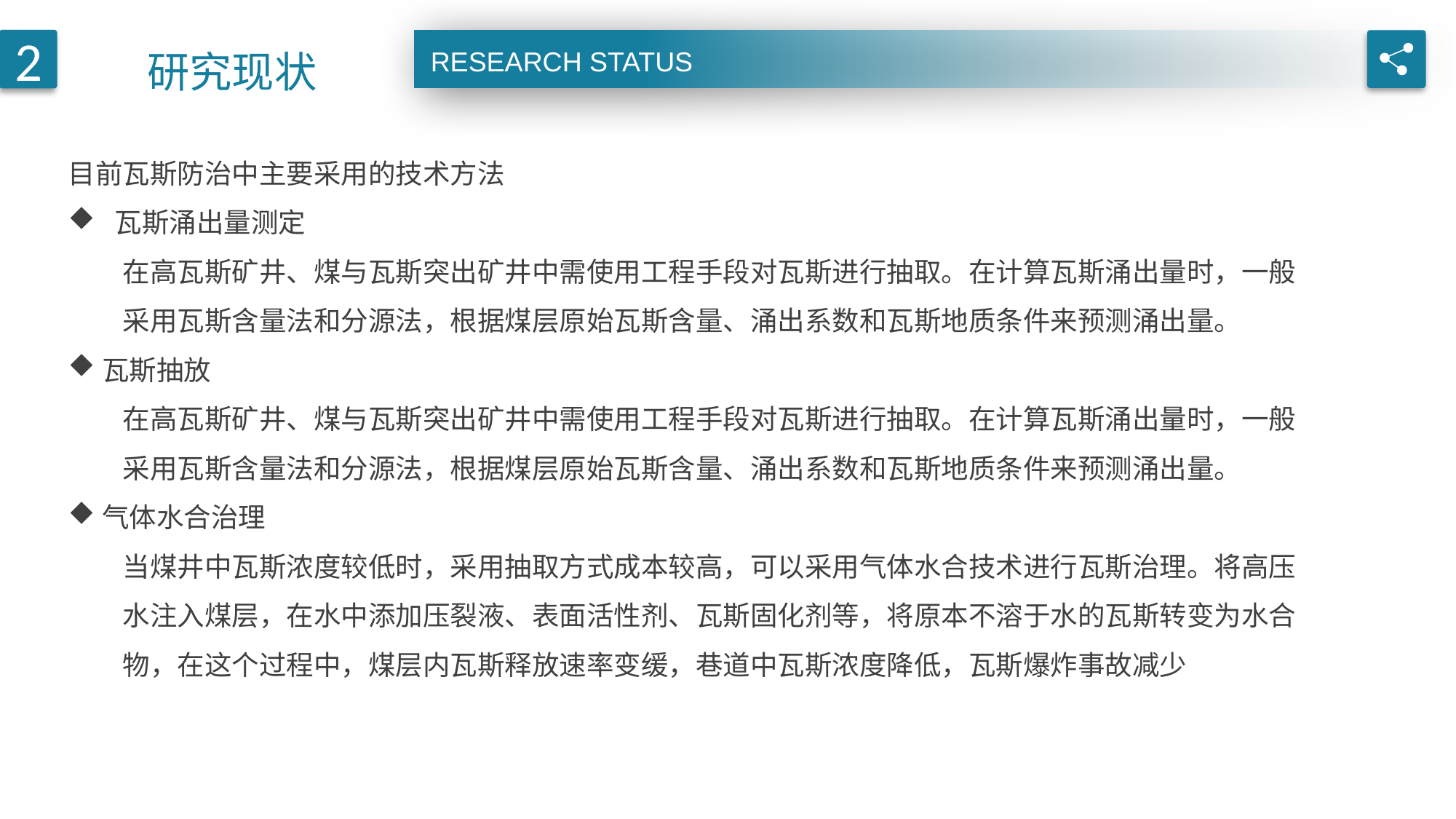

研究现状
2

RESEARCH STATUS

目前瓦斯防治中主要采用的技术方法
 瓦斯涌出量测定
在高瓦斯矿井、煤与瓦斯突出矿井中需使用工程手段对瓦斯进行抽取。在计算瓦斯涌出量时，一般采用瓦斯含量法和分源法，根据煤层原始瓦斯含量、涌出系数和瓦斯地质条件来预测涌出量。
瓦斯抽放
在高瓦斯矿井、煤与瓦斯突出矿井中需使用工程手段对瓦斯进行抽取。在计算瓦斯涌出量时，一般采用瓦斯含量法和分源法，根据煤层原始瓦斯含量、涌出系数和瓦斯地质条件来预测涌出量。
气体水合治理
当煤井中瓦斯浓度较低时，采用抽取方式成本较高，可以采用气体水合技术进行瓦斯治理。将高压水注入煤层，在水中添加压裂液、表面活性剂、瓦斯固化剂等，将原本不溶于水的瓦斯转变为水合物，在这个过程中，煤层内瓦斯释放速率变缓，巷道中瓦斯浓度降低，瓦斯爆炸事故减少